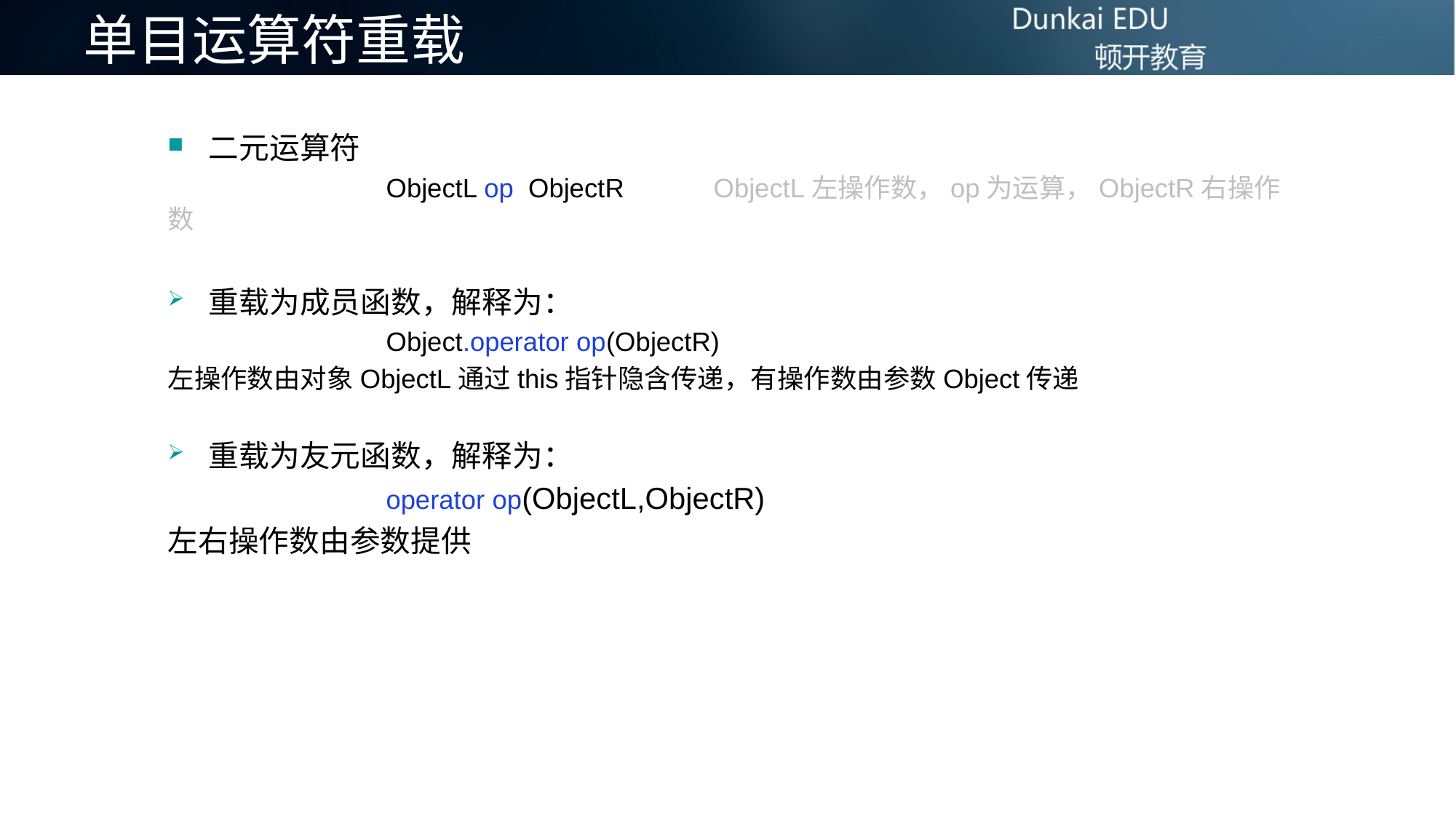

# 单目运算符重载
二元运算符
		ObjectL op  ObjectR	ObjectL左操作数，op为运算，ObjectR右操作数

重载为成员函数，解释为：
		Object.operator op(ObjectR)
左操作数由对象ObjectL通过this指针隐含传递，有操作数由参数Object传递

重载为友元函数，解释为：
		operator op(ObjectL,ObjectR)
左右操作数由参数提供